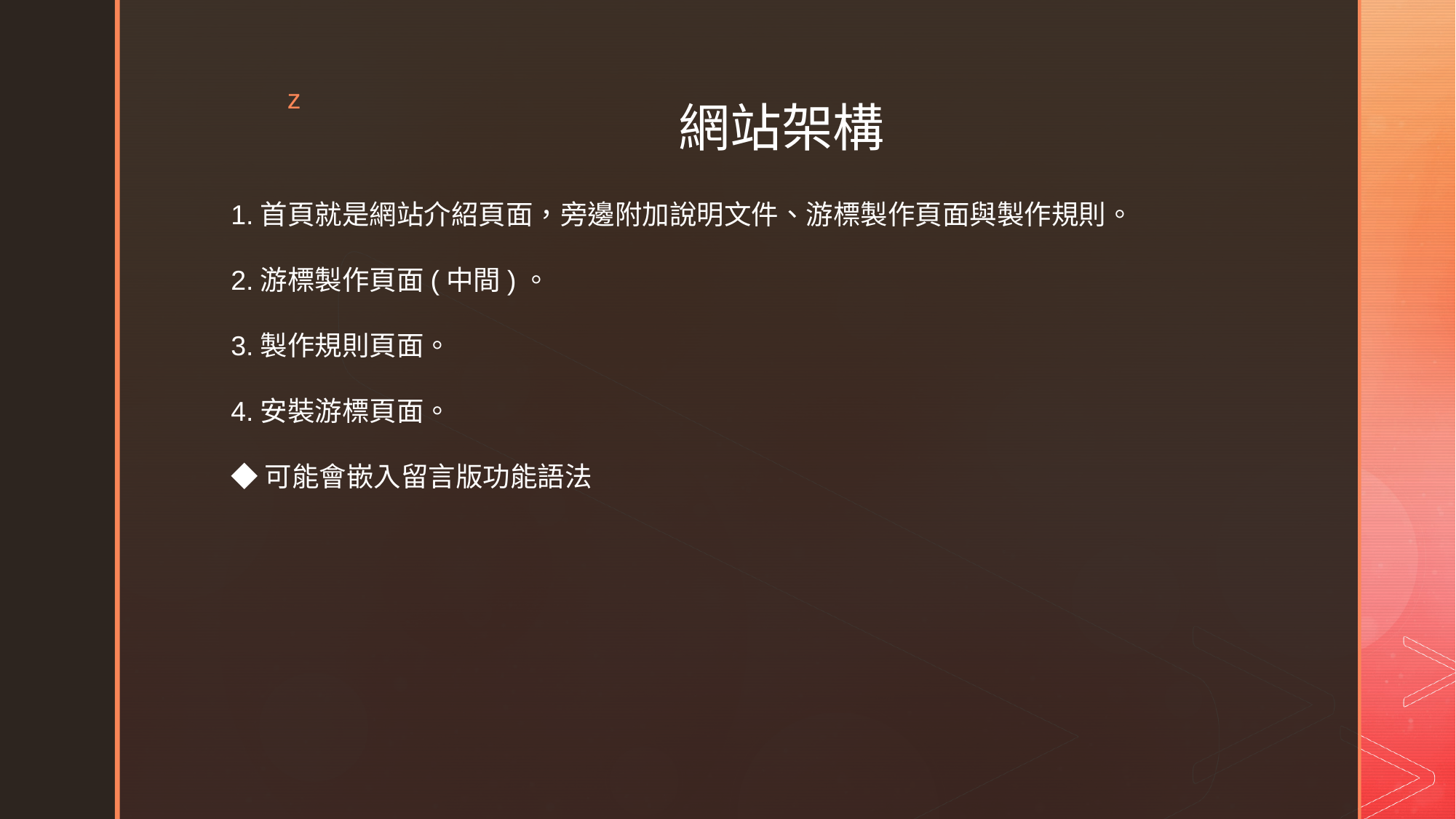

# 網站架構
1.首頁就是網站介紹頁面，旁邊附加說明文件、游標製作頁面與製作規則。

2.游標製作頁面(中間)。

3.製作規則頁面。

4.安裝游標頁面。

◆可能會嵌入留言版功能語法